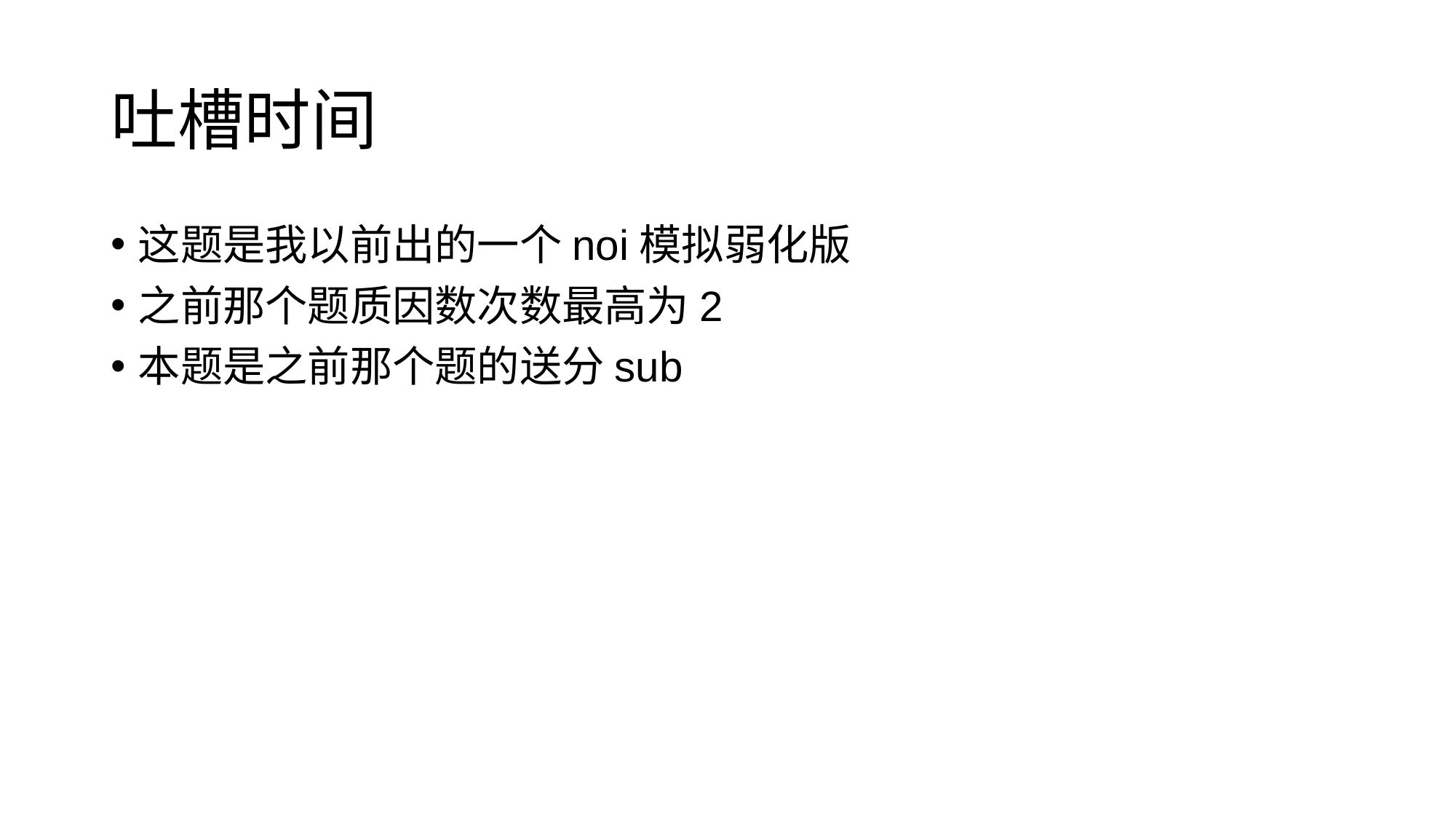

# 吐槽时间
这题是我以前出的一个noi模拟弱化版
之前那个题质因数次数最高为2
本题是之前那个题的送分sub